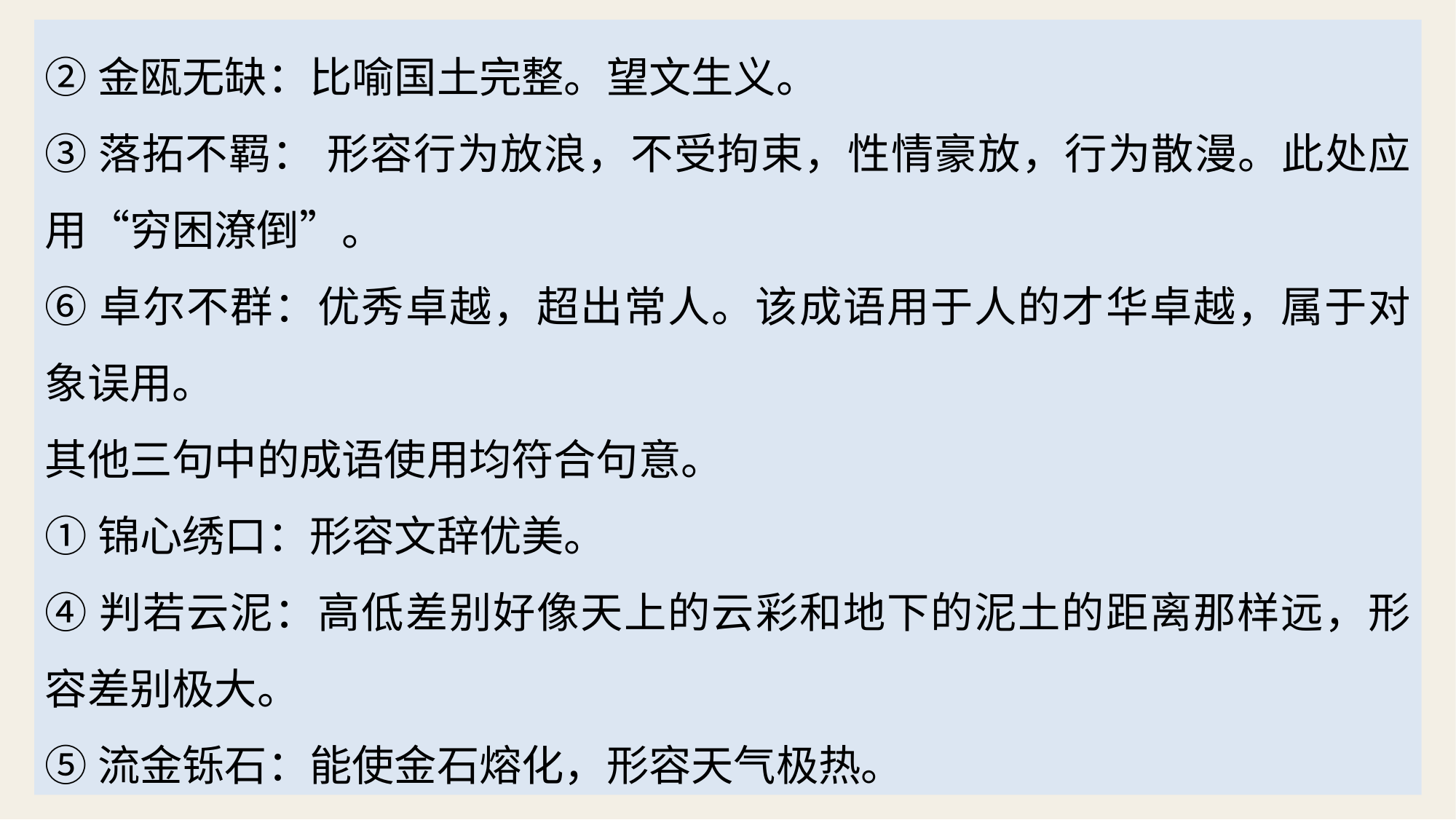

②金瓯无缺：比喻国土完整。望文生义。
③落拓不羁： 形容行为放浪，不受拘束，性情豪放，行为散漫。此处应用“穷困潦倒”。
⑥卓尔不群：优秀卓越，超出常人。该成语用于人的才华卓越，属于对象误用。
其他三句中的成语使用均符合句意。
①锦心绣口：形容文辞优美。
④判若云泥：高低差别好像天上的云彩和地下的泥土的距离那样远，形容差别极大。
⑤流金铄石：能使金石熔化，形容天气极热。